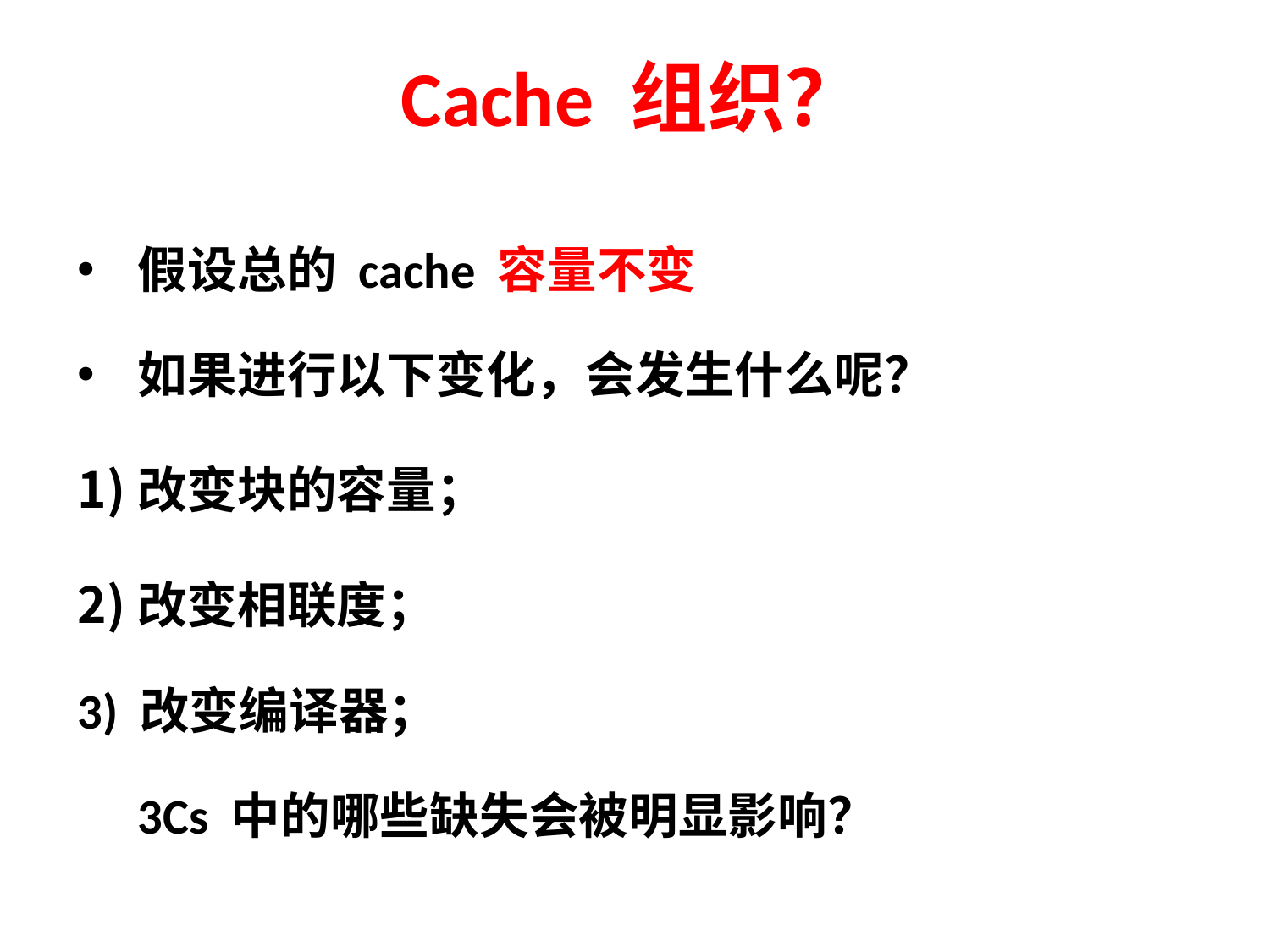

# Cache 组织？
假设总的 cache 容量不变
如果进行以下变化，会发生什么呢？

改变块的容量；

改变相联度；
3) 改变编译器；
3Cs 中的哪些缺失会被明显影响？
10